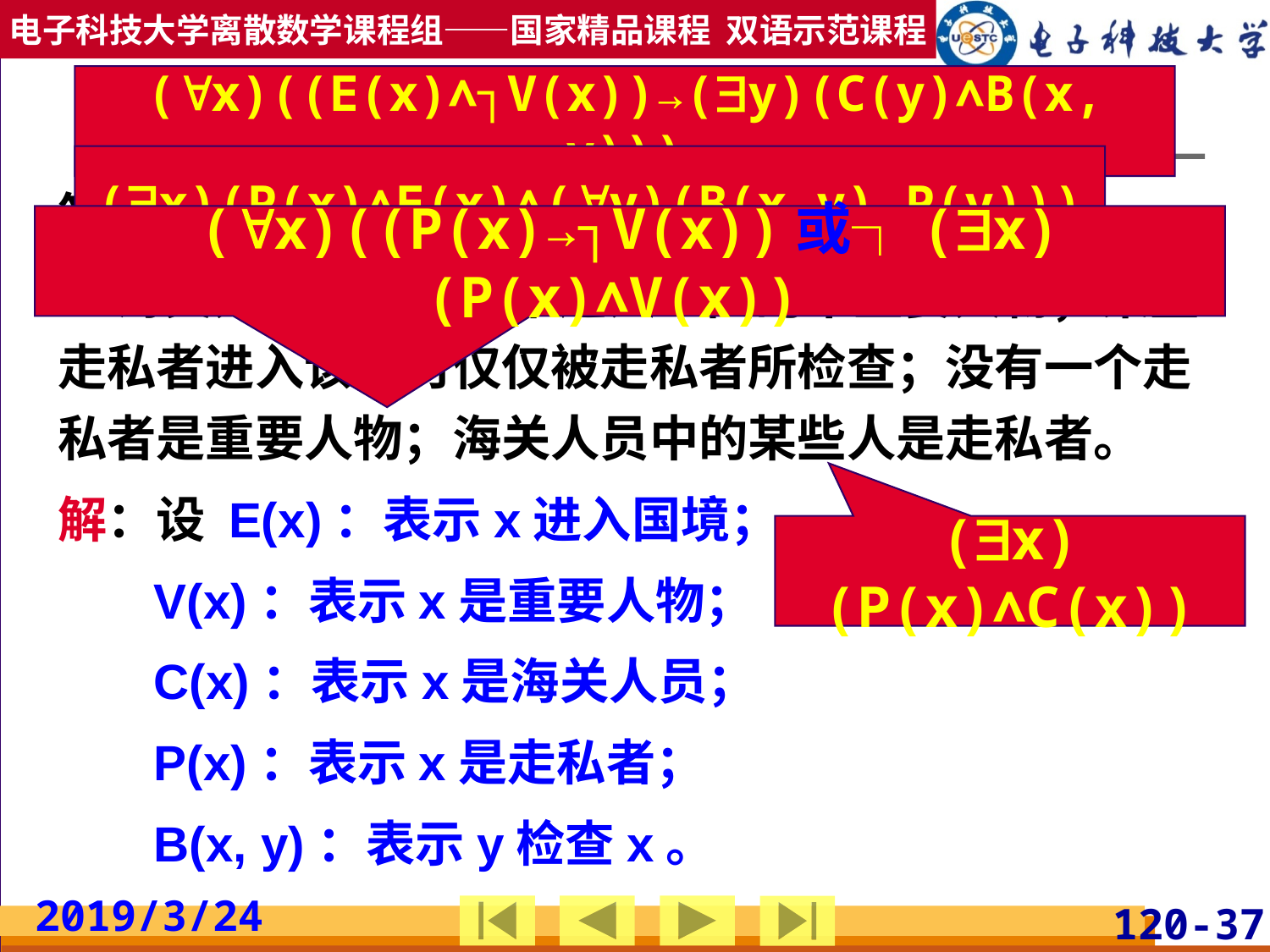

# 例4.2.6
(∀x)((E(x)∧┐V(x))→(∃y)(C(y)∧B(x, y)))
(∃x)(P(x)∧E(x)∧(∀y)(B(x,y)→P(y)))
符号化下述一组语句：
    海关人员检查每一个进入本国的不重要人物；某些走私者进入该国时仅仅被走私者所检查；没有一个走私者是重要人物；海关人员中的某些人是走私者。
解：设 E(x)：表示x进入国境；
       V(x)：表示x是重要人物；
       C(x)：表示x是海关人员；
       P(x)：表示x是走私者；
       B(x, y)：表示y检查x。
(∀x)((P(x)→┐V(x))或┐(∃x)(P(x)∧V(x))
(∃x)(P(x)∧C(x))
2019/3/24